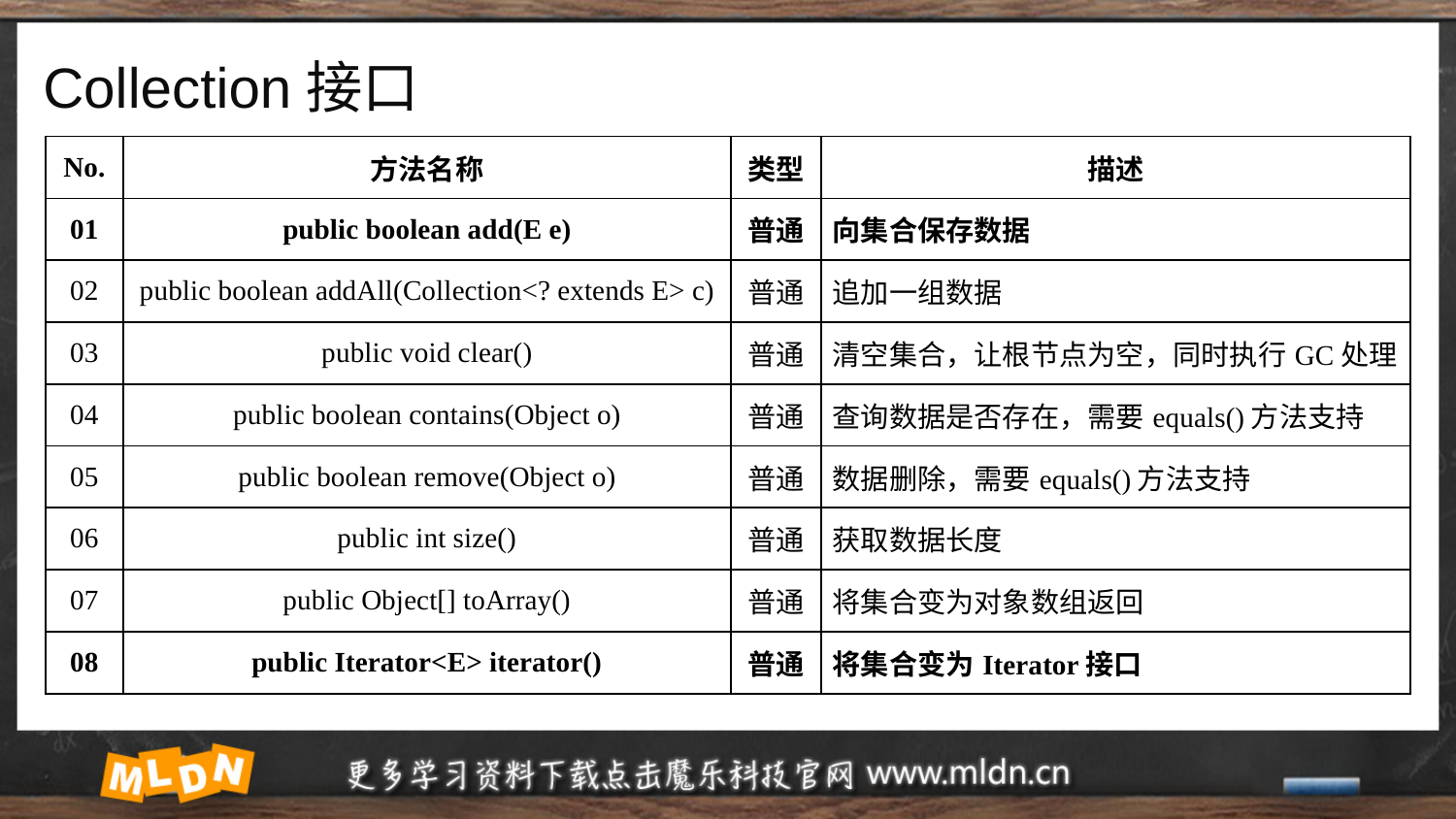

# Collection接口
| No. | 方法名称 | 类型 | 描述 |
| --- | --- | --- | --- |
| 01 | public boolean add​(E e) | 普通 | 向集合保存数据 |
| 02 | public boolean addAll​(Collection<? extends E> c) | 普通 | 追加一组数据 |
| 03 | public void clear() | 普通 | 清空集合，让根节点为空，同时执行GC处理 |
| 04 | public boolean contains​(Object o) | 普通 | 查询数据是否存在，需要equals()方法支持 |
| 05 | public boolean remove​(Object o) | 普通 | 数据删除，需要equals()方法支持 |
| 06 | public int size() | 普通 | 获取数据长度 |
| 07 | public Object[] toArray() | 普通 | 将集合变为对象数组返回 |
| 08 | public Iterator<E> iterator() | 普通 | 将集合变为Iterator接口 |